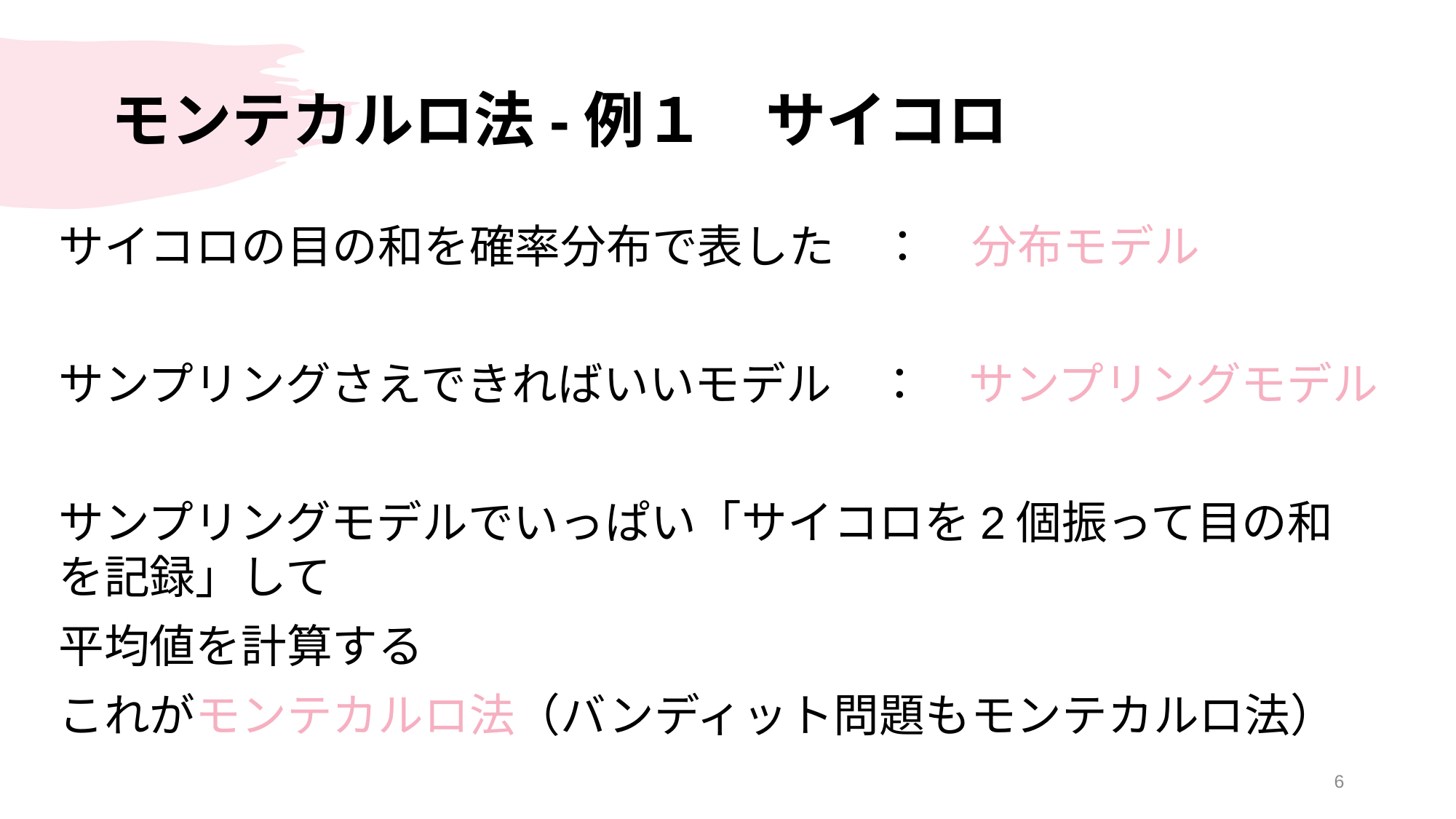

# モンテカルロ法-例１　サイコロ
サイコロの目の和を確率分布で表した　：　分布モデル

サンプリングさえできればいいモデル　：　サンプリングモデル

サンプリングモデルでいっぱい「サイコロを2個振って目の和を記録」して
平均値を計算する
これがモンテカルロ法（バンディット問題もモンテカルロ法）
6